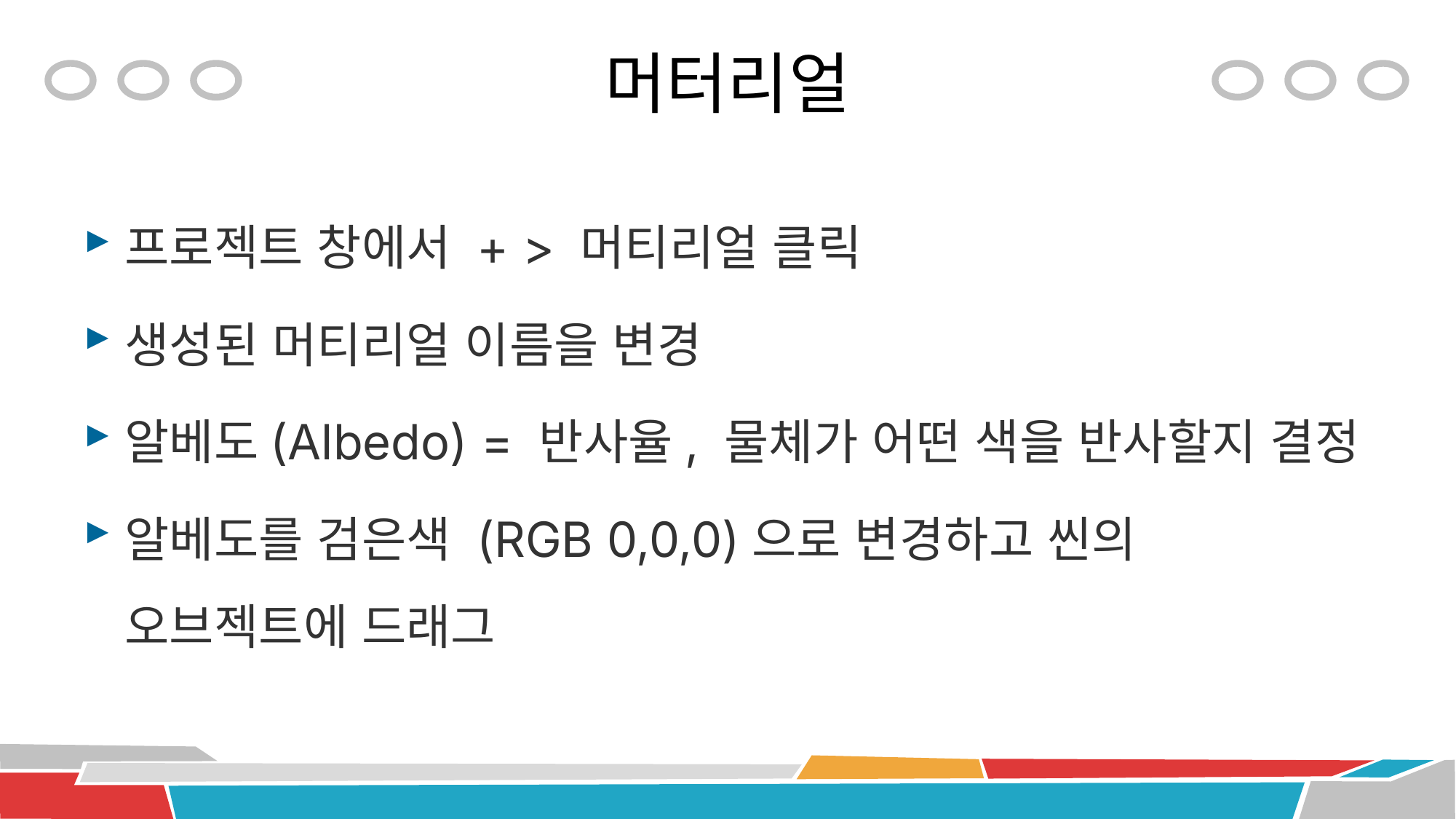

# 머터리얼
프로젝트 창에서 + > 머티리얼 클릭
생성된 머티리얼 이름을 변경
알베도(Albedo) = 반사율, 물체가 어떤 색을 반사할지 결정
알베도를 검은색 (RGB 0,0,0)으로 변경하고 씬의 오브젝트에 드래그